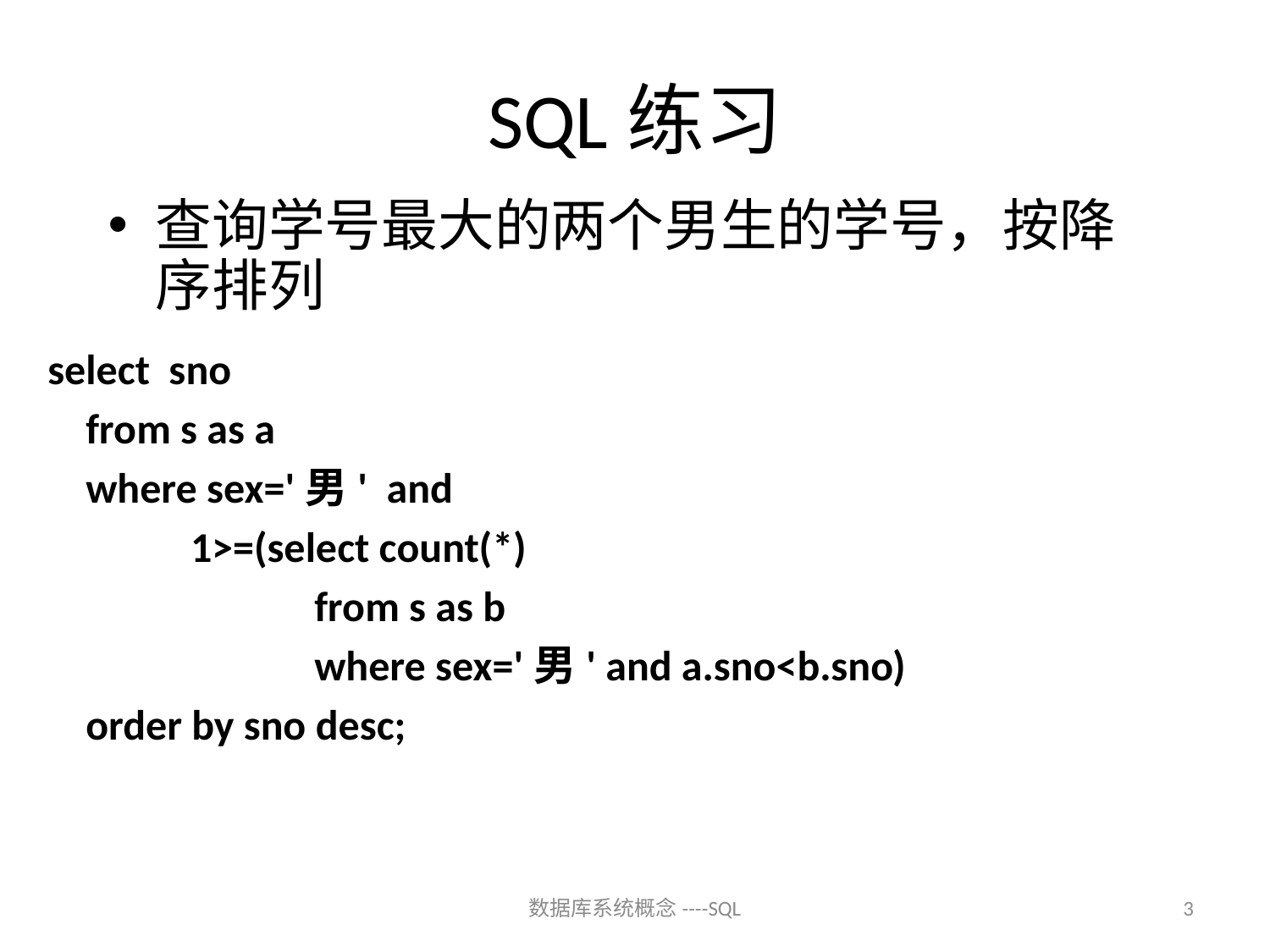

# SQL练习
查询学号最大的两个男生的学号，按降序排列
select  sno
    from s as a
    where sex='男'  and
               1>=(select count(*)
                            from s as b
                            where sex='男' and a.sno<b.sno)
    order by sno desc;
3
数据库系统概念----SQL